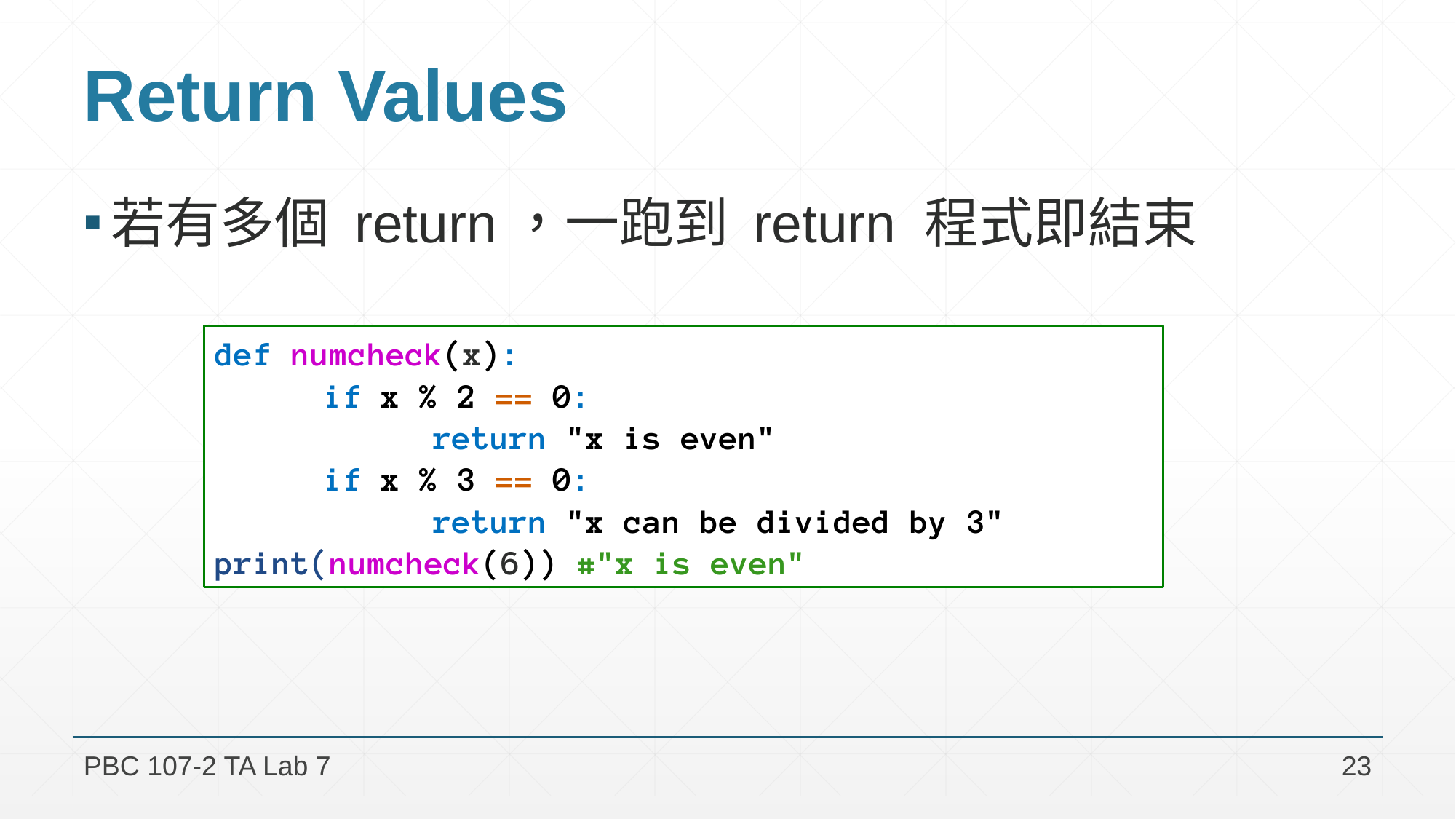

# Return Values
若有多個 return，一跑到 return 程式即結束

def numcheck(x):
	if x % 2 == 0:
		return "x is even"
	if x % 3 == 0:
		return "x can be divided by 3"
print(numcheck(6)) #"x is even"
PBC 107-2 TA Lab 7
23